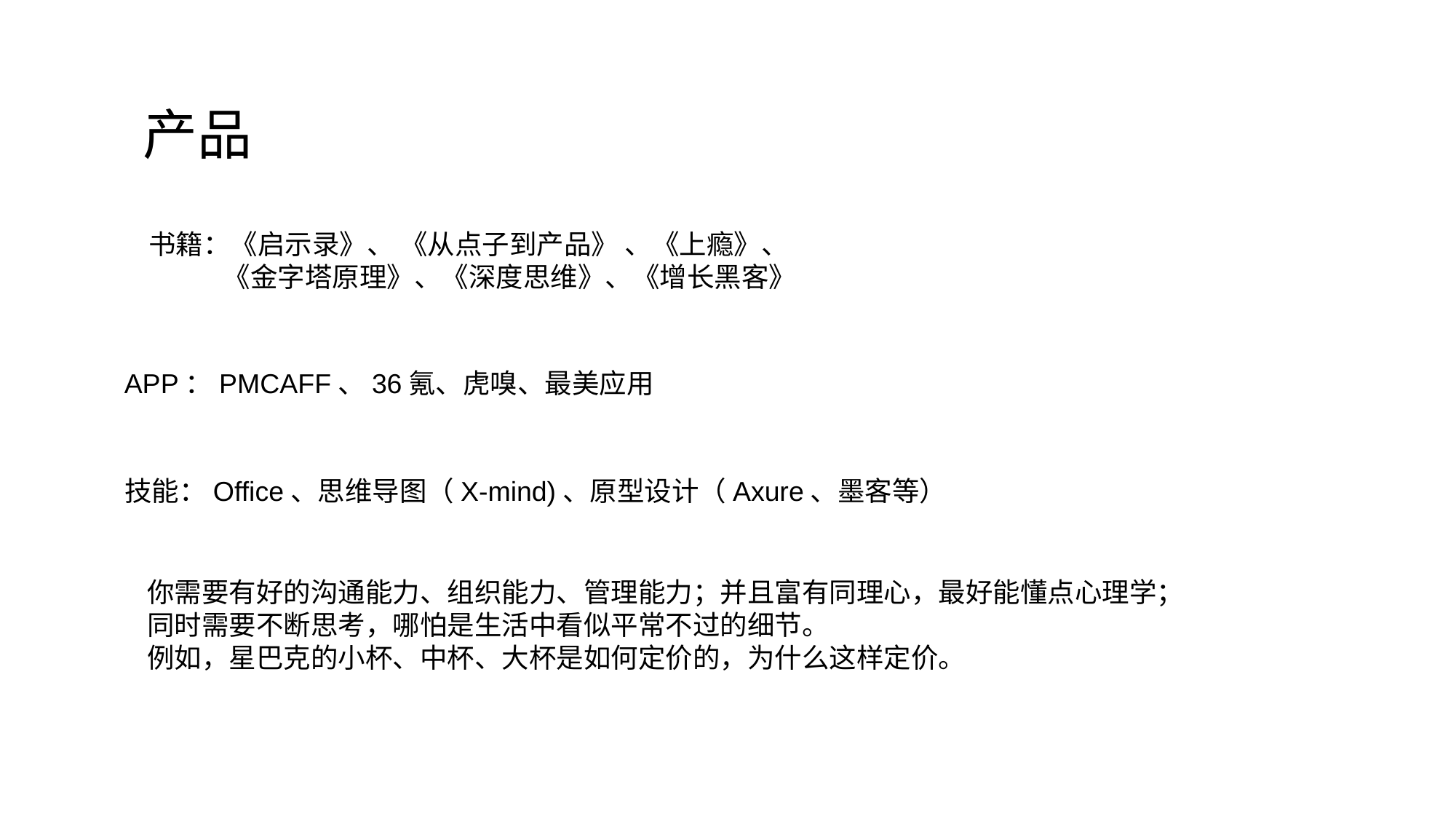

产品
书籍：《启示录》、 《从点子到产品》 、《上瘾》、
           《金字塔原理》、《深度思维》、《增长黑客》
APP：PMCAFF、36氪、虎嗅、最美应用
技能：Office、思维导图（X-mind)、原型设计（Axure、墨客等）
你需要有好的沟通能力、组织能力、管理能力；并且富有同理心，最好能懂点心理学；
同时需要不断思考，哪怕是生活中看似平常不过的细节。
例如，星巴克的小杯、中杯、大杯是如何定价的，为什么这样定价。